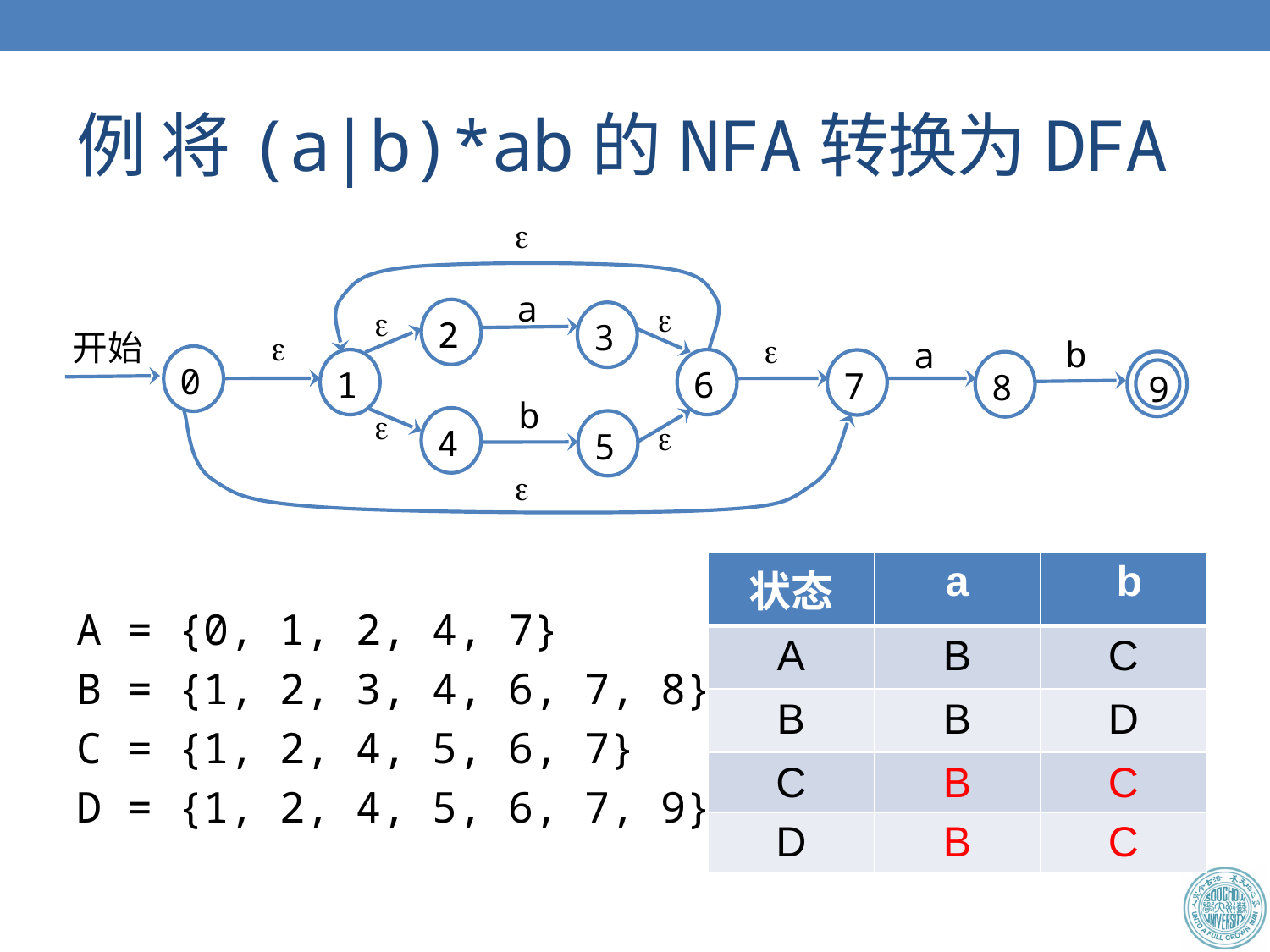

# 例 将(a|b)*ab的NFA转换为DFA
ε

a
ε
ε
2
3
开始
ε
ε

b
a

0
1
6
7

9
8

b
ε

4

5
ε

ε
| 状态 | a | b |
| --- | --- | --- |
| A | B | C |
| B | B | D |
| C | B | C |
| D | B | C |
A = {0, 1, 2, 4, 7}
B = {1, 2, 3, 4, 6, 7, 8}
C = {1, 2, 4, 5, 6, 7}
D = {1, 2, 4, 5, 6, 7, 9}